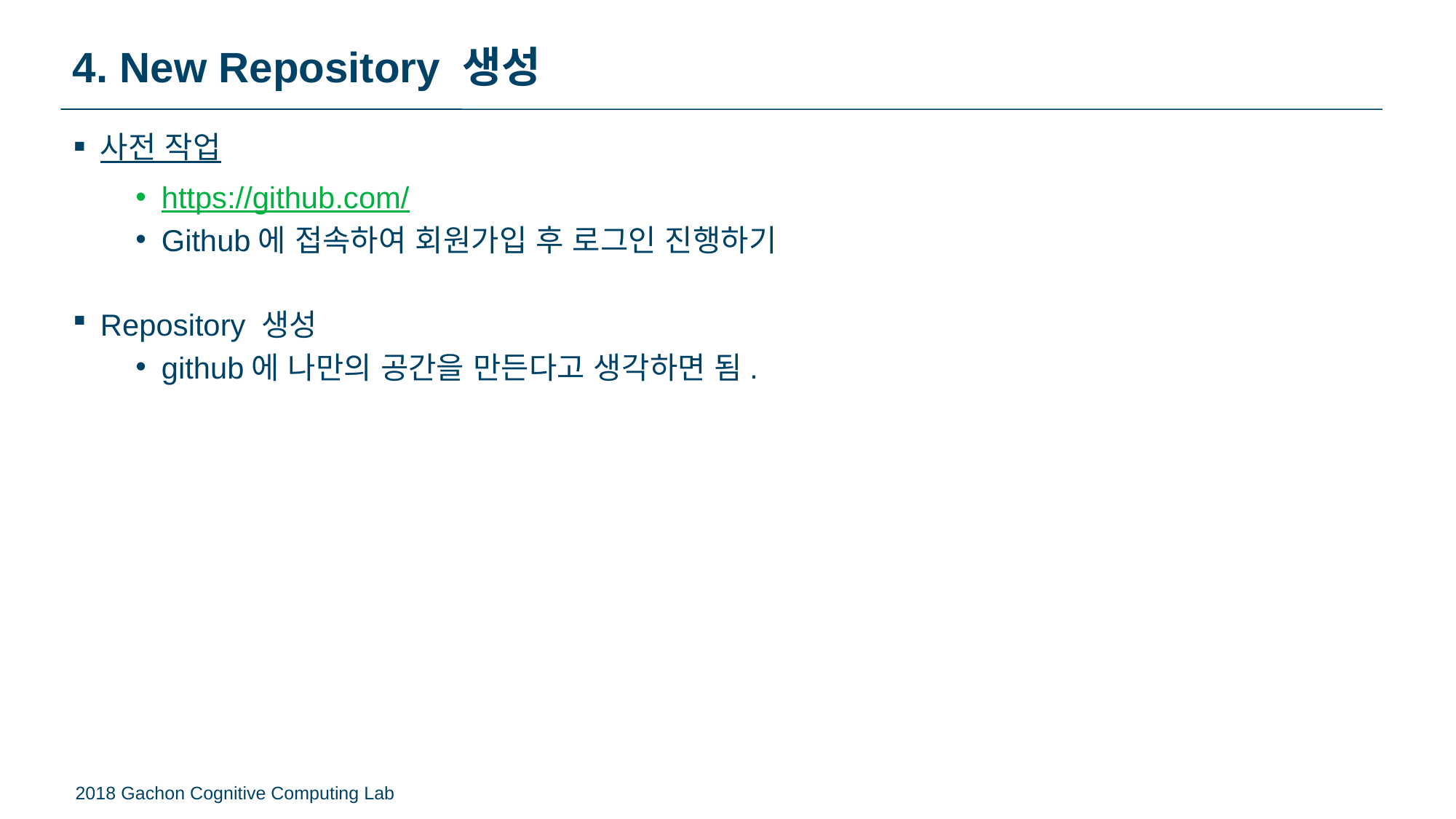

# 4. New Repository 생성
사전 작업
https://github.com/
Github에 접속하여 회원가입 후 로그인 진행하기

Repository 생성
github에 나만의 공간을 만든다고 생각하면 됨.